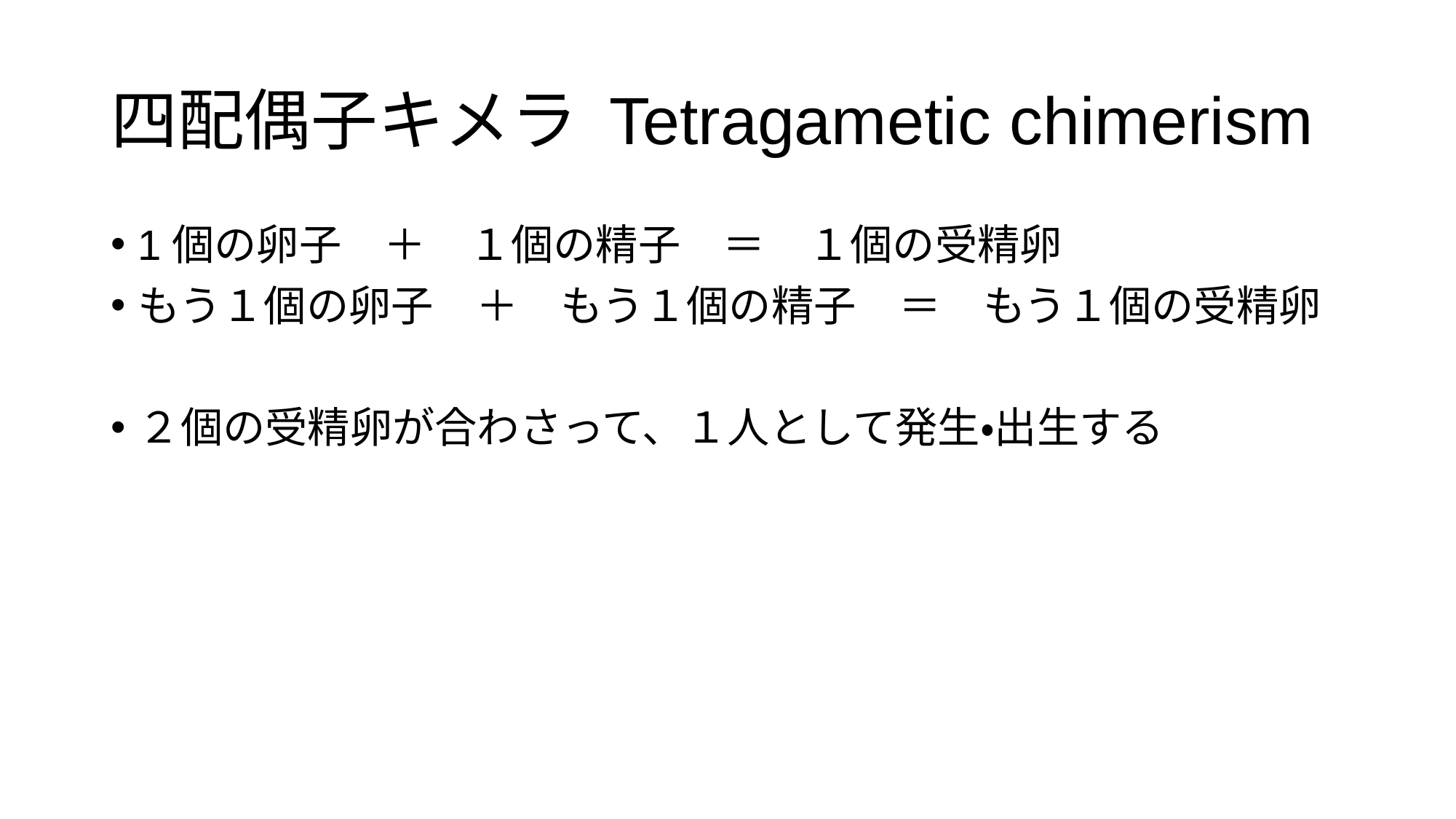

# 四配偶子キメラ Tetragametic chimerism
1個の卵子　＋　１個の精子　＝　１個の受精卵
もう１個の卵子　＋　もう１個の精子　＝　もう１個の受精卵

２個の受精卵が合わさって、１人として発生・出生する